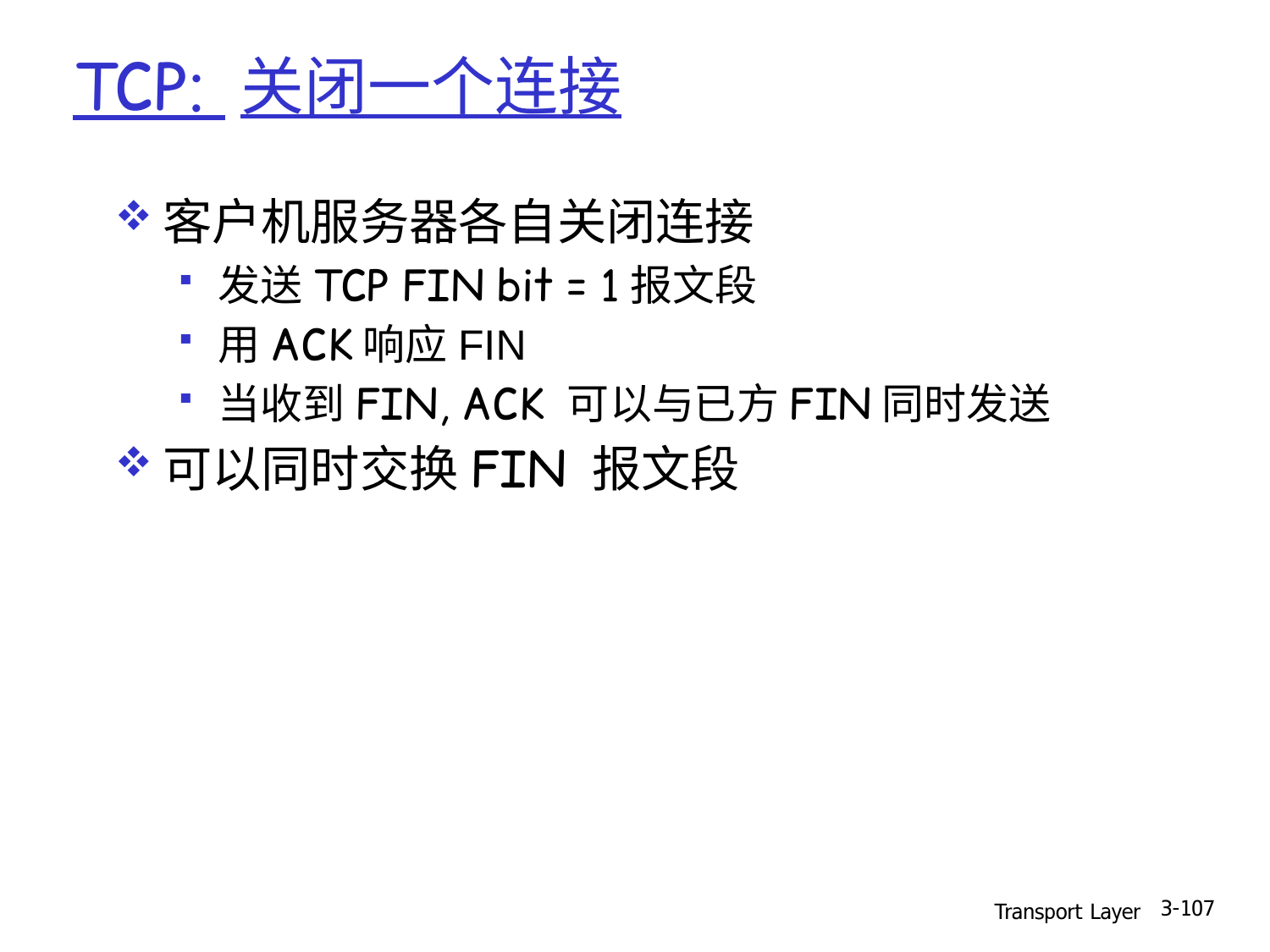

# TCP: 关闭一个连接
客户机服务器各自关闭连接
发送TCP FIN bit = 1报文段
用ACK响应FIN
当收到FIN, ACK 可以与已方FIN同时发送
可以同时交换FIN 报文段
Transport Layer
3-107